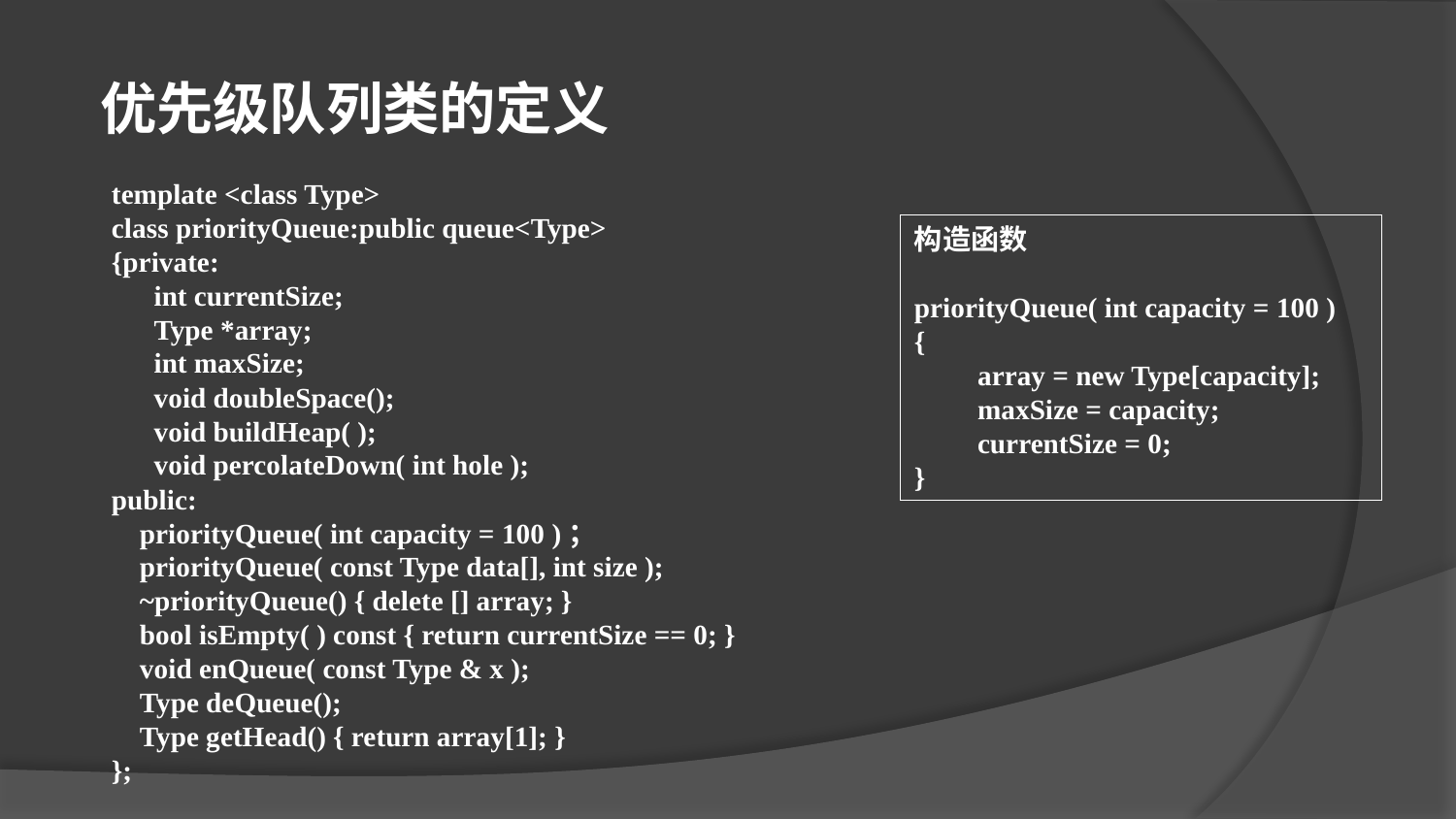

优先级队列类的定义
template <class Type>
class priorityQueue:public queue<Type>
{private:
      int currentSize;
      Type *array;
      int maxSize;
      void doubleSpace();
      void buildHeap( );
      void percolateDown( int hole );
public:
    priorityQueue( int capacity = 100 )；
    priorityQueue( const Type data[], int size );
    ~priorityQueue() { delete [] array; }
    bool isEmpty( ) const { return currentSize == 0; }
    void enQueue( const Type & x );
    Type deQueue();
    Type getHead() { return array[1]; }
};
构造函数

priorityQueue( int capacity = 100 )
{
         array = new Type[capacity];
         maxSize = capacity;
         currentSize = 0;
}